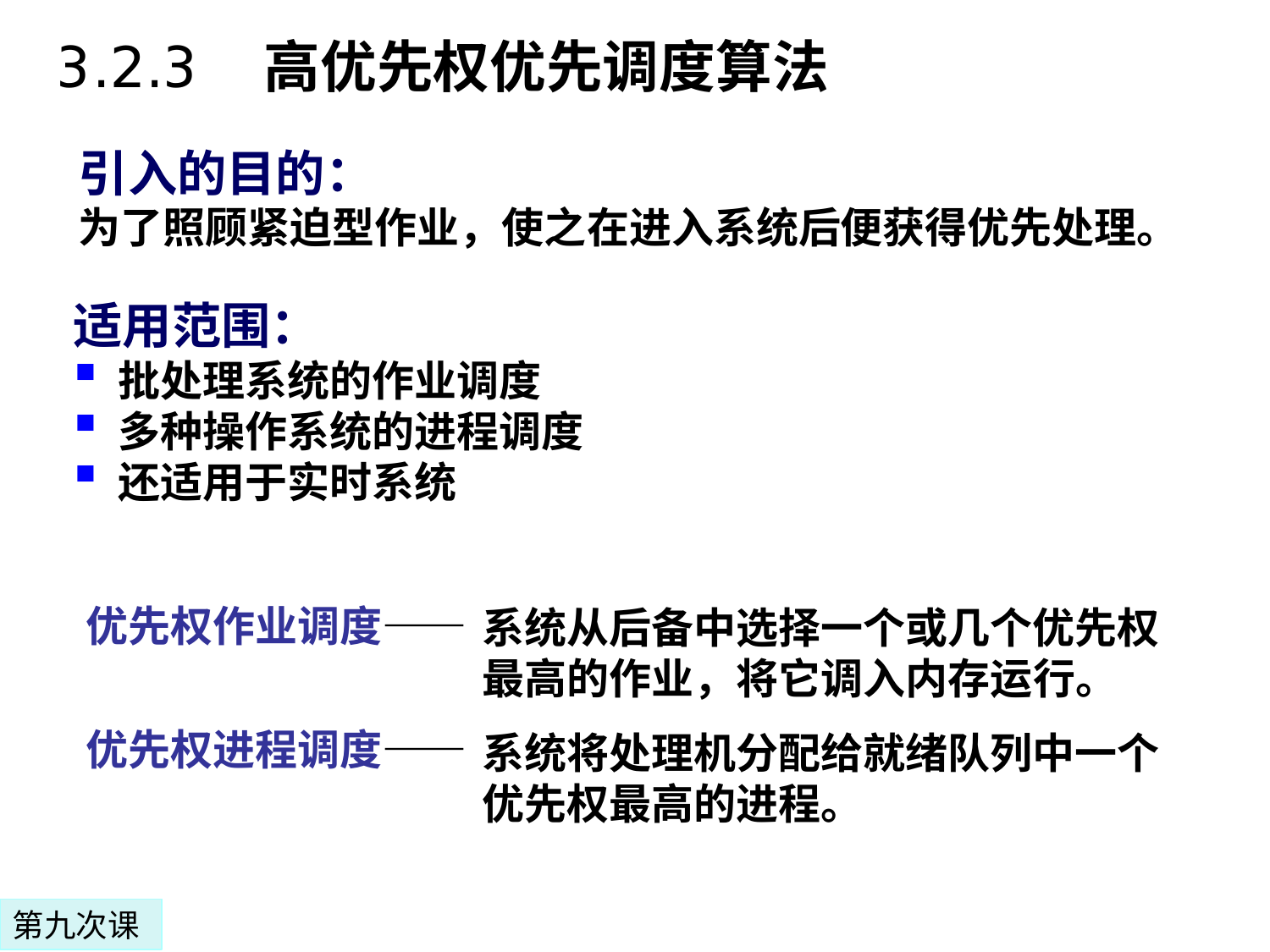

# 3.2.3   高优先权优先调度算法
引入的目的：
为了照顾紧迫型作业，使之在进入系统后便获得优先处理。
适用范围：
 批处理系统的作业调度
 多种操作系统的进程调度
 还适用于实时系统
优先权作业调度——
系统从后备中选择一个或几个优先权最高的作业，将它调入内存运行。
优先权进程调度——
系统将处理机分配给就绪队列中一个优先权最高的进程。
41
第九次课